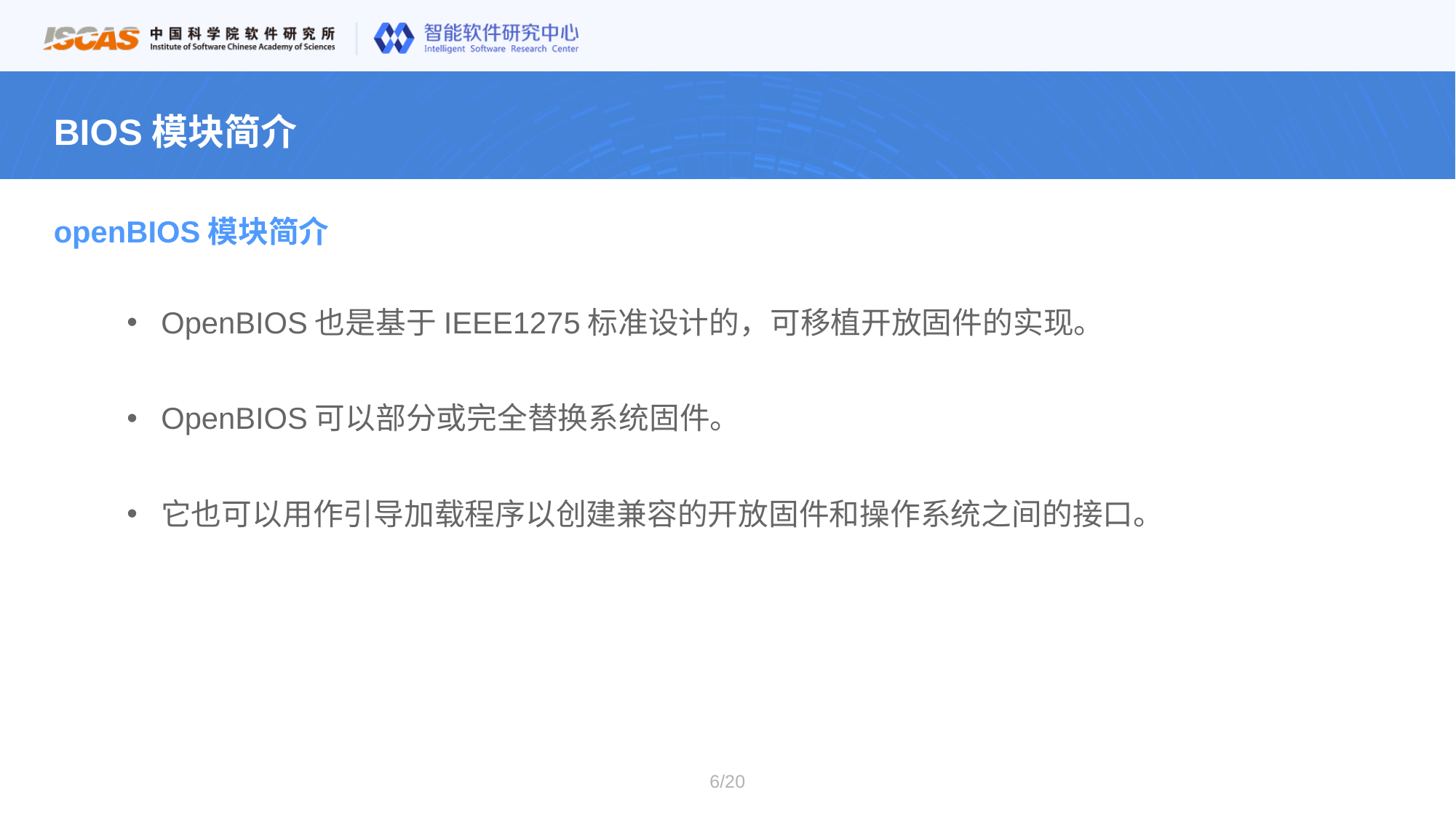

BIOS模块简介

openBIOS模块简介
OpenBIOS也是基于IEEE1275标准设计的，可移植开放固件的实现。

OpenBIOS可以部分或完全替换系统固件。

它也可以用作引导加载程序以创建兼容的开放固件和操作系统之间的接口。
6/20